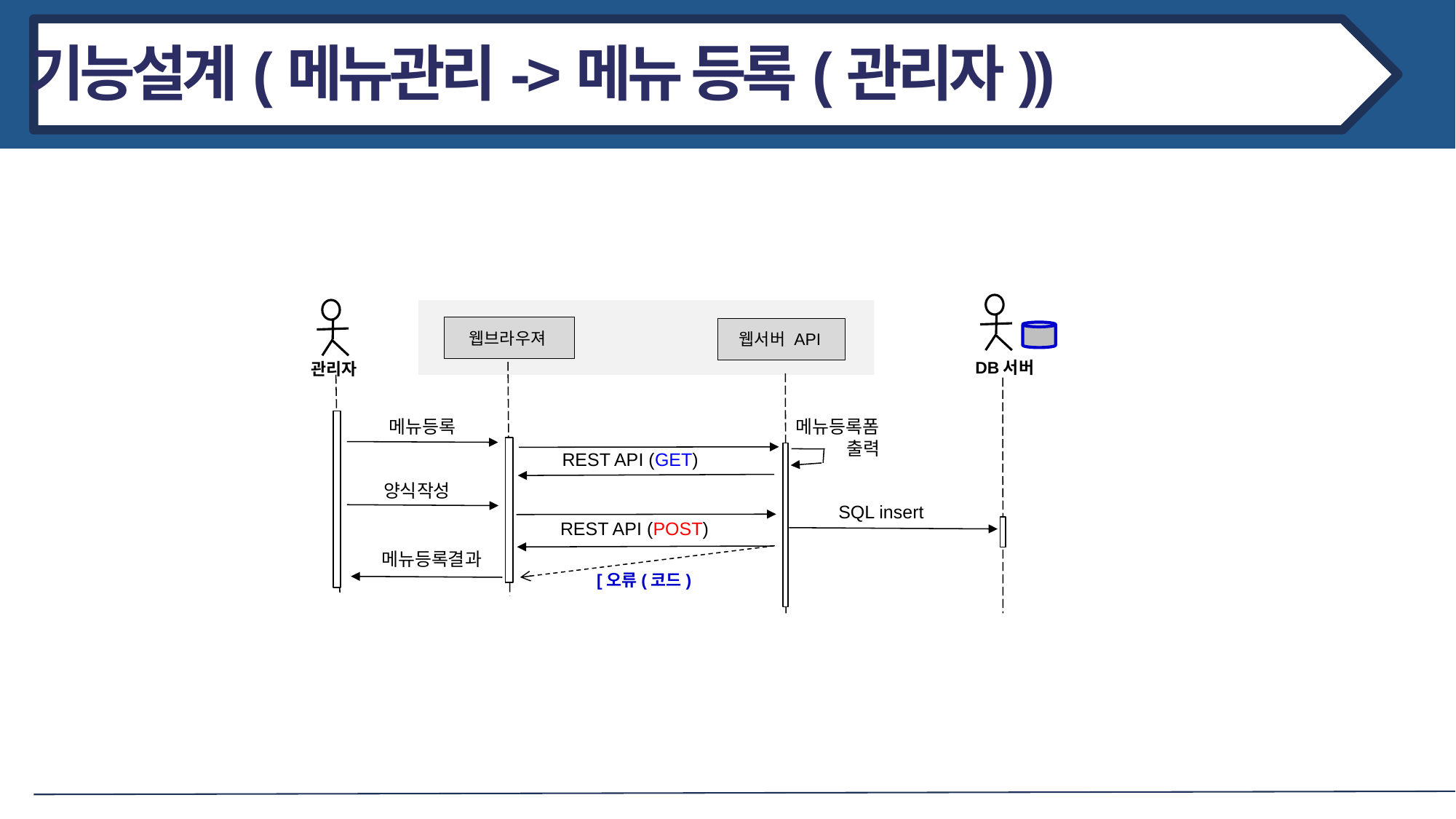

기능설계(메뉴관리->메뉴 등록(관리자))

웹브라우져
웹서버 API
DB서버
관리자
메뉴등록
메뉴등록폼
출력

REST API (GET)

양식작성
 SQL insert
REST API (POST)

메뉴등록결과
[오류(코드)